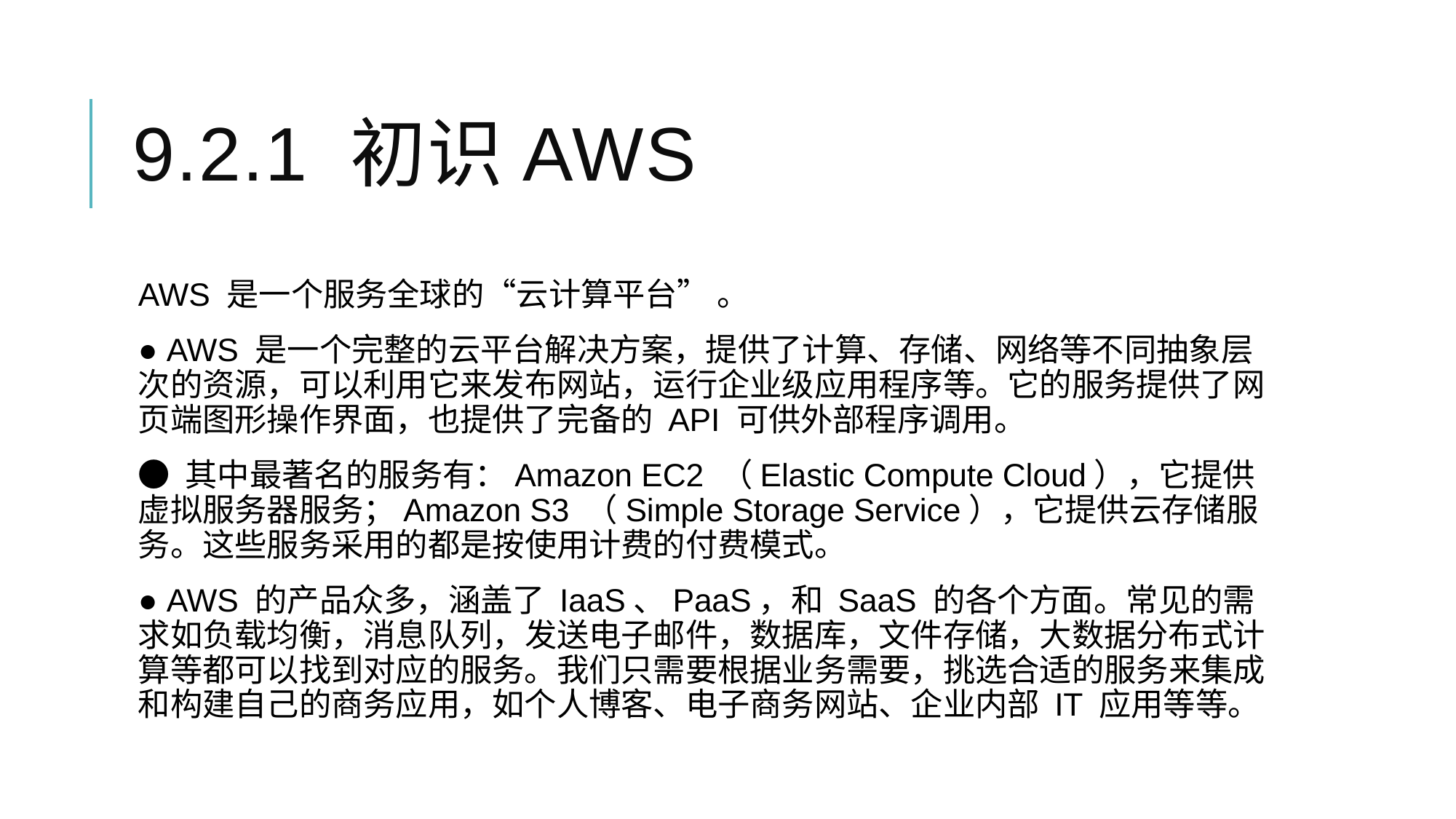

# 9.2.1 初识AWS
AWS 是一个服务全球的“云计算平台” 。
● AWS 是一个完整的云平台解决方案，提供了计算、存储、网络等不同抽象层次的资源，可以利用它来发布网站，运行企业级应用程序等。它的服务提供了网页端图形操作界面，也提供了完备的 API 可供外部程序调用。
● 其中最著名的服务有：Amazon EC2 （Elastic Compute Cloud），它提供虚拟服务器服务；Amazon S3 （Simple Storage Service），它提供云存储服务。这些服务采用的都是按使用计费的付费模式。
● AWS 的产品众多，涵盖了 IaaS、PaaS，和 SaaS 的各个方面。常见的需求如负载均衡，消息队列，发送电子邮件，数据库，文件存储，大数据分布式计算等都可以找到对应的服务。我们只需要根据业务需要，挑选合适的服务来集成和构建自己的商务应用，如个人博客、电子商务网站、企业内部 IT 应用等等。